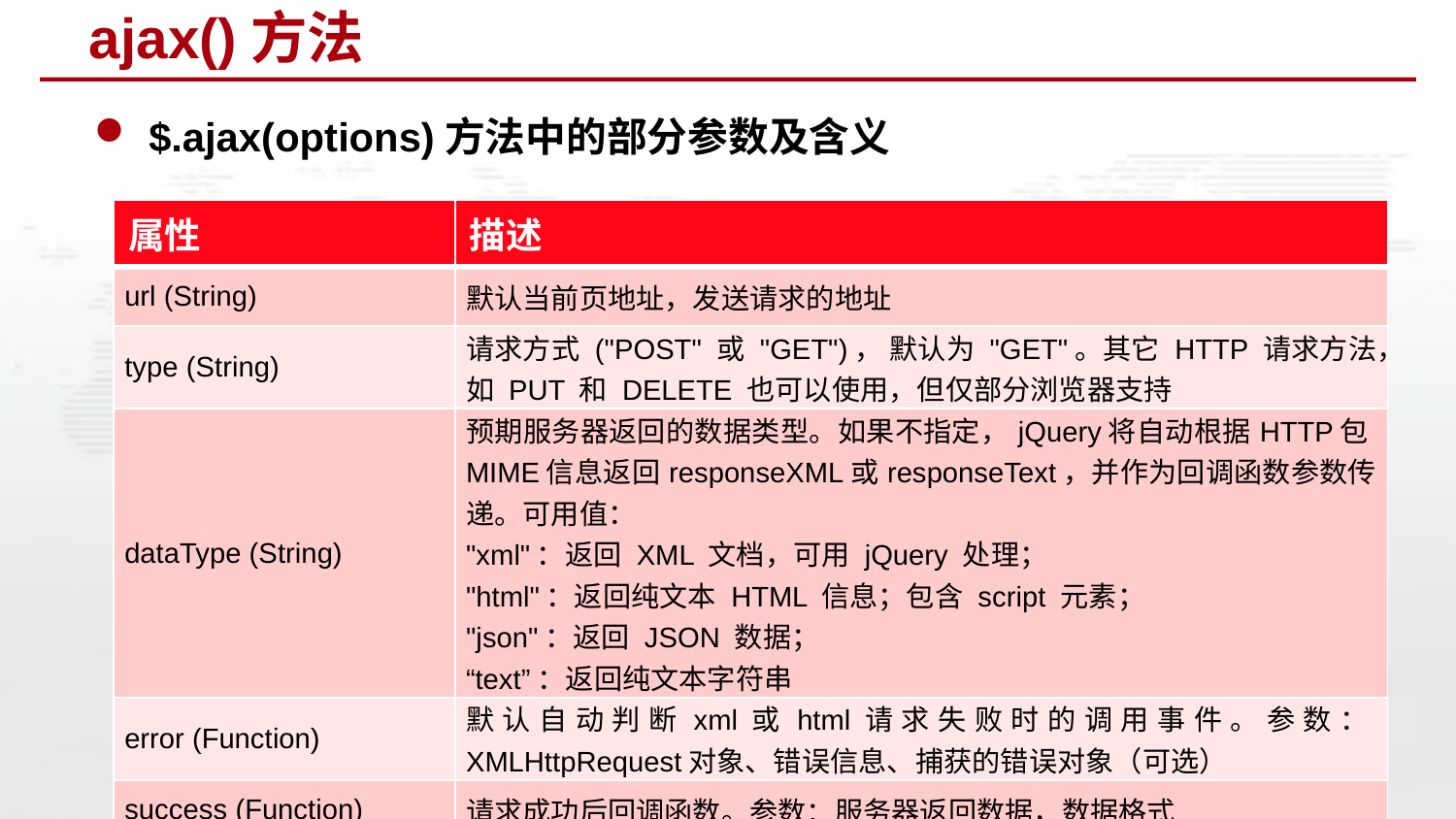

# ajax()方法
$.ajax(options)方法中的部分参数及含义

| 属性 | 描述 |
| --- | --- |
| url (String) | 默认当前页地址，发送请求的地址 |
| type (String) | 请求方式 ("POST" 或 "GET")， 默认为 "GET"。其它 HTTP 请求方法，如 PUT 和 DELETE 也可以使用，但仅部分浏览器支持 |
| dataType (String) | 预期服务器返回的数据类型。如果不指定，jQuery将自动根据HTTP包MIME信息返回responseXML或responseText，并作为回调函数参数传递。可用值： "xml"：返回 XML 文档，可用 jQuery 处理； "html"：返回纯文本 HTML 信息；包含 script 元素； "json"：返回 JSON 数据； “text”：返回纯文本字符串 |
| error (Function) | 默认自动判断xml或html请求失败时的调用事件。参数：XMLHttpRequest对象、错误信息、捕获的错误对象（可选） |
| success (Function) | 请求成功后回调函数。参数：服务器返回数据，数据格式 |